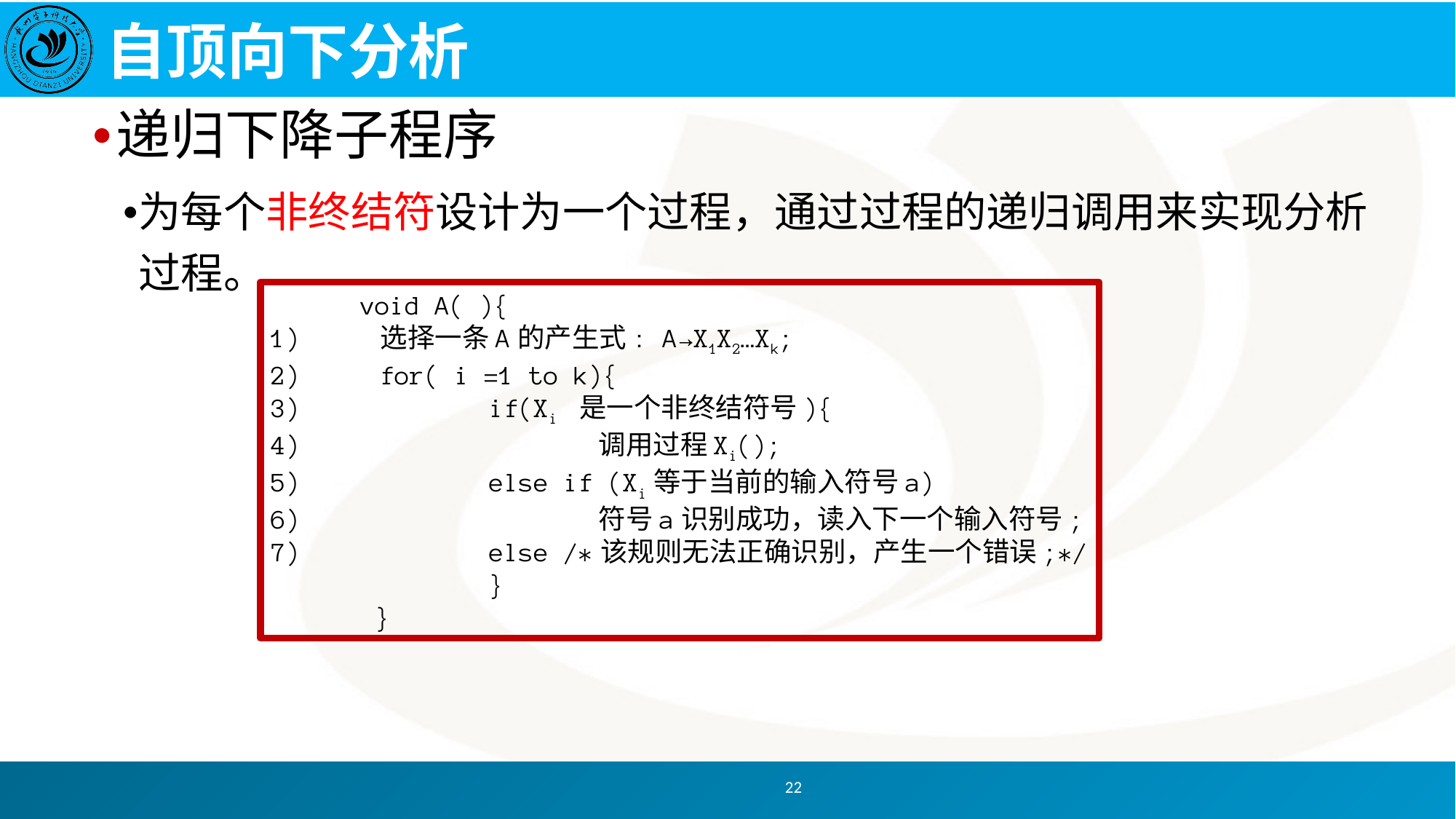

# 自顶向下分析
递归下降子程序
为每个非终结符设计为一个过程，通过过程的递归调用来实现分析过程。
      void A( ){
1)	选择一条A的产生式: A→X1X2…Xk;
2)	for( i =1 to k){
3)		if(Xi 是一个非终结符号){
4)			调用过程Xi();
5)		else if (Xi等于当前的输入符号a)
6)			符号a识别成功，读入下一个输入符号;
7)		else /*该规则无法正确识别，产生一个错误;*/
		}
       }
22